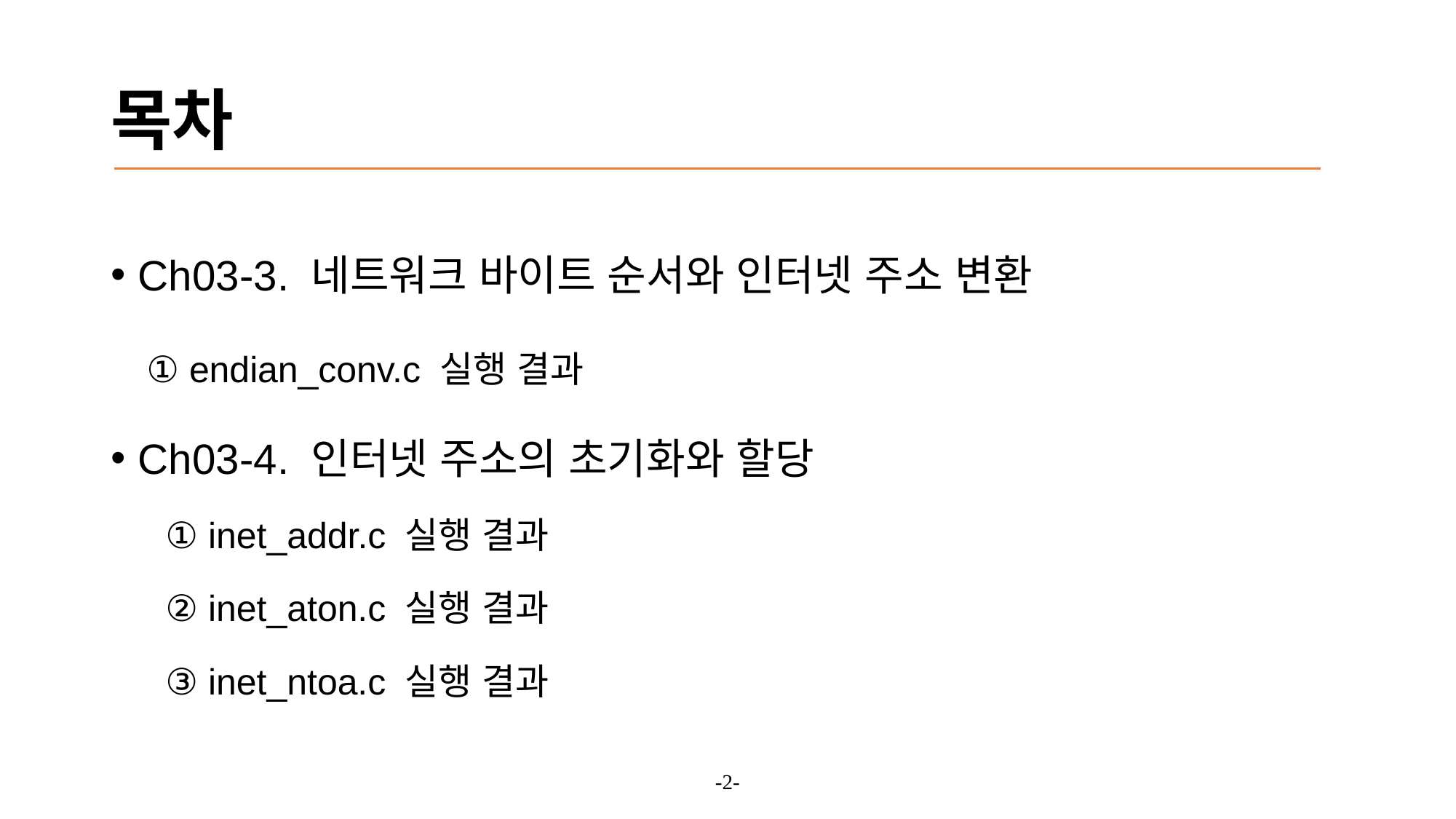

# 목차
Ch03-3. 네트워크 바이트 순서와 인터넷 주소 변환
   ① endian_conv.c 실행 결과
Ch03-4. 인터넷 주소의 초기화와 할당
① inet_addr.c 실행 결과
② inet_aton.c 실행 결과
③ inet_ntoa.c 실행 결과
-2-